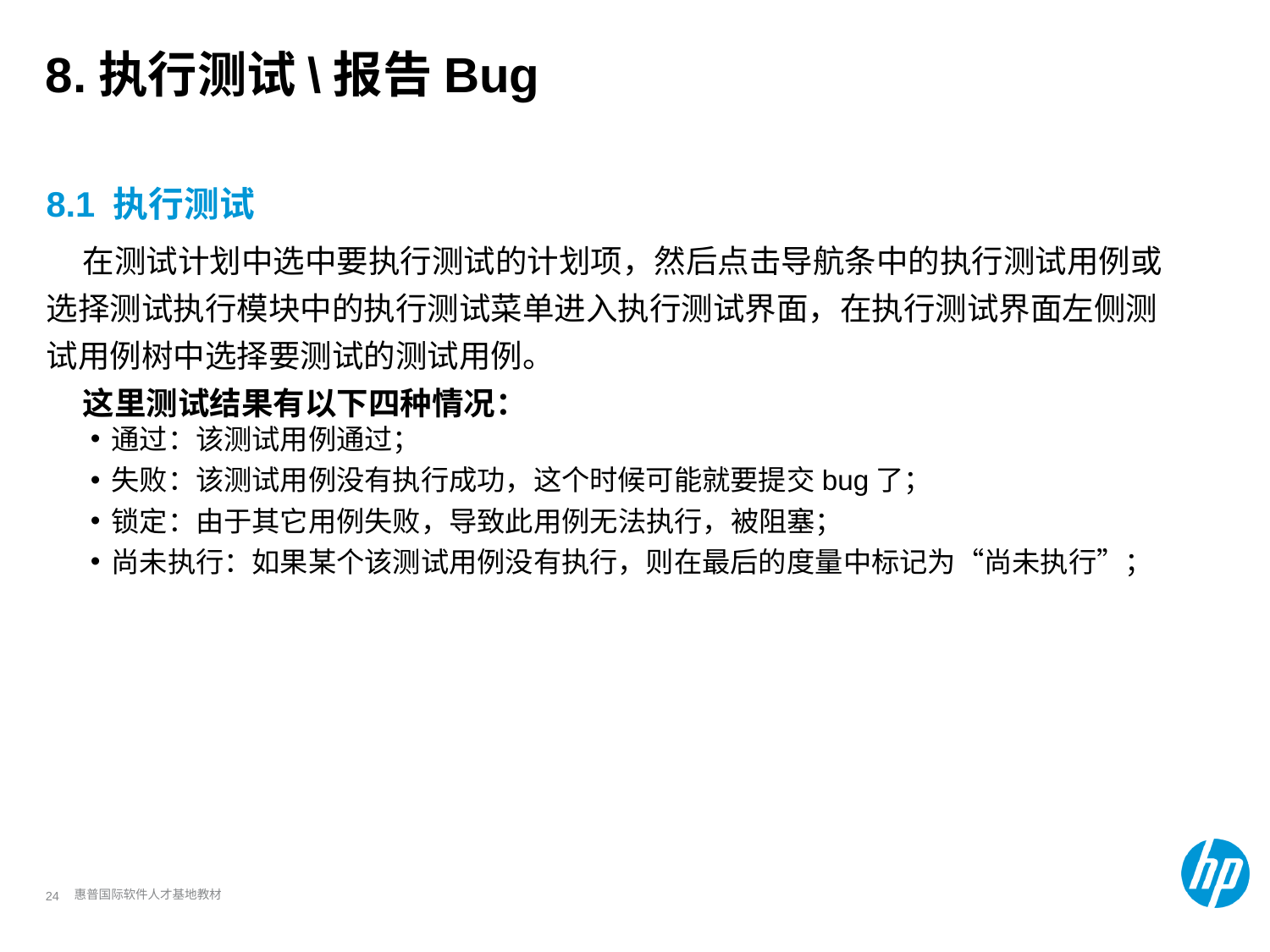

# 8.执行测试\报告Bug
8.1 执行测试
    在测试计划中选中要执行测试的计划项，然后点击导航条中的执行测试用例或选择测试执行模块中的执行测试菜单进入执行测试界面，在执行测试界面左侧测试用例树中选择要测试的测试用例。
    这里测试结果有以下四种情况：
通过：该测试用例通过；
失败：该测试用例没有执行成功，这个时候可能就要提交bug了；
锁定：由于其它用例失败，导致此用例无法执行，被阻塞；
尚未执行：如果某个该测试用例没有执行，则在最后的度量中标记为“尚未执行”；